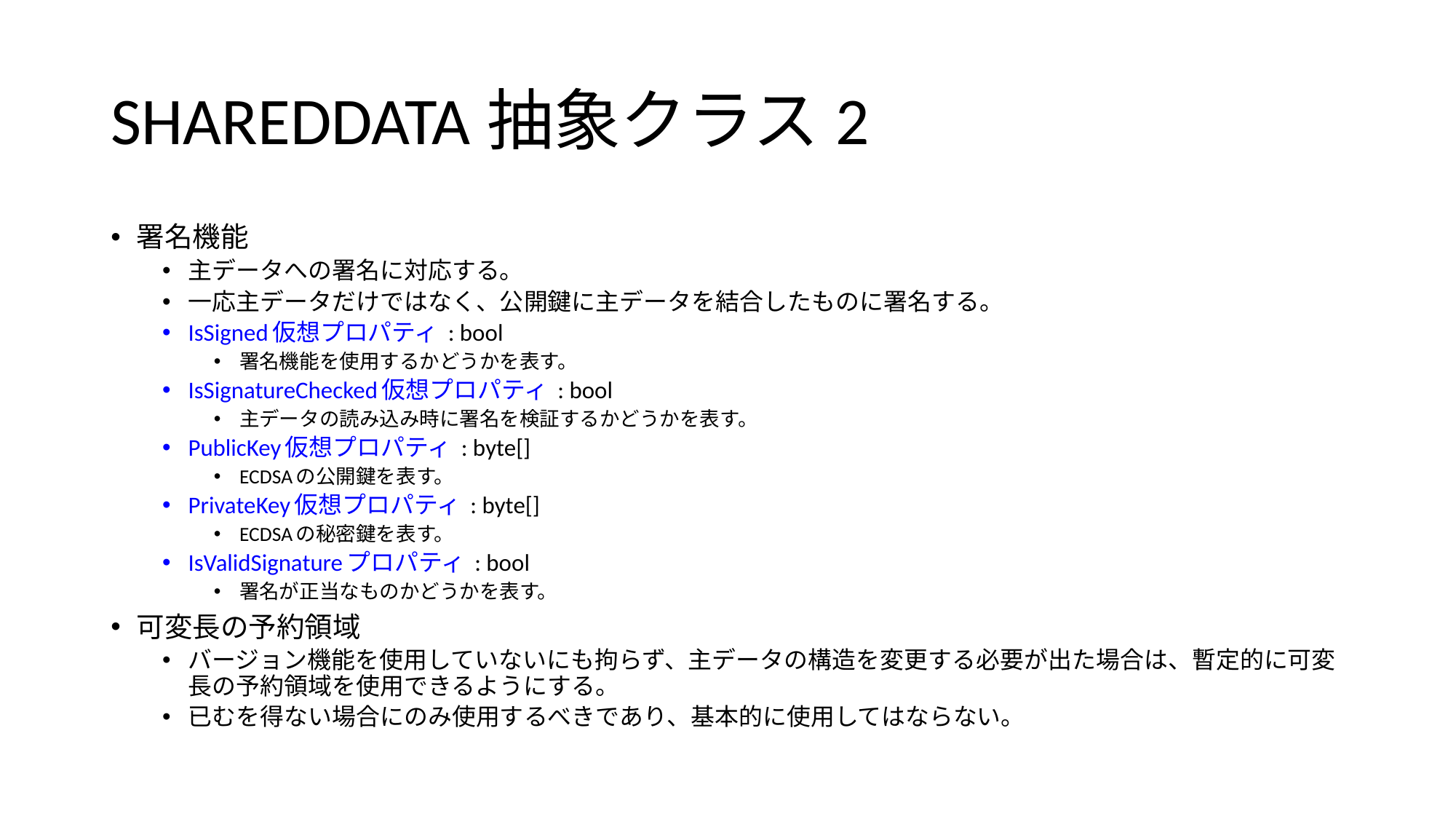

# SHAREDDATA抽象クラス2
署名機能
主データへの署名に対応する。
一応主データだけではなく、公開鍵に主データを結合したものに署名する。
IsSigned仮想プロパティ : bool
署名機能を使用するかどうかを表す。
IsSignatureChecked仮想プロパティ : bool
主データの読み込み時に署名を検証するかどうかを表す。
PublicKey仮想プロパティ : byte[]
ECDSAの公開鍵を表す。
PrivateKey仮想プロパティ : byte[]
ECDSAの秘密鍵を表す。
IsValidSignatureプロパティ : bool
署名が正当なものかどうかを表す。
可変長の予約領域
バージョン機能を使用していないにも拘らず、主データの構造を変更する必要が出た場合は、暫定的に可変長の予約領域を使用できるようにする。
已むを得ない場合にのみ使用するべきであり、基本的に使用してはならない。